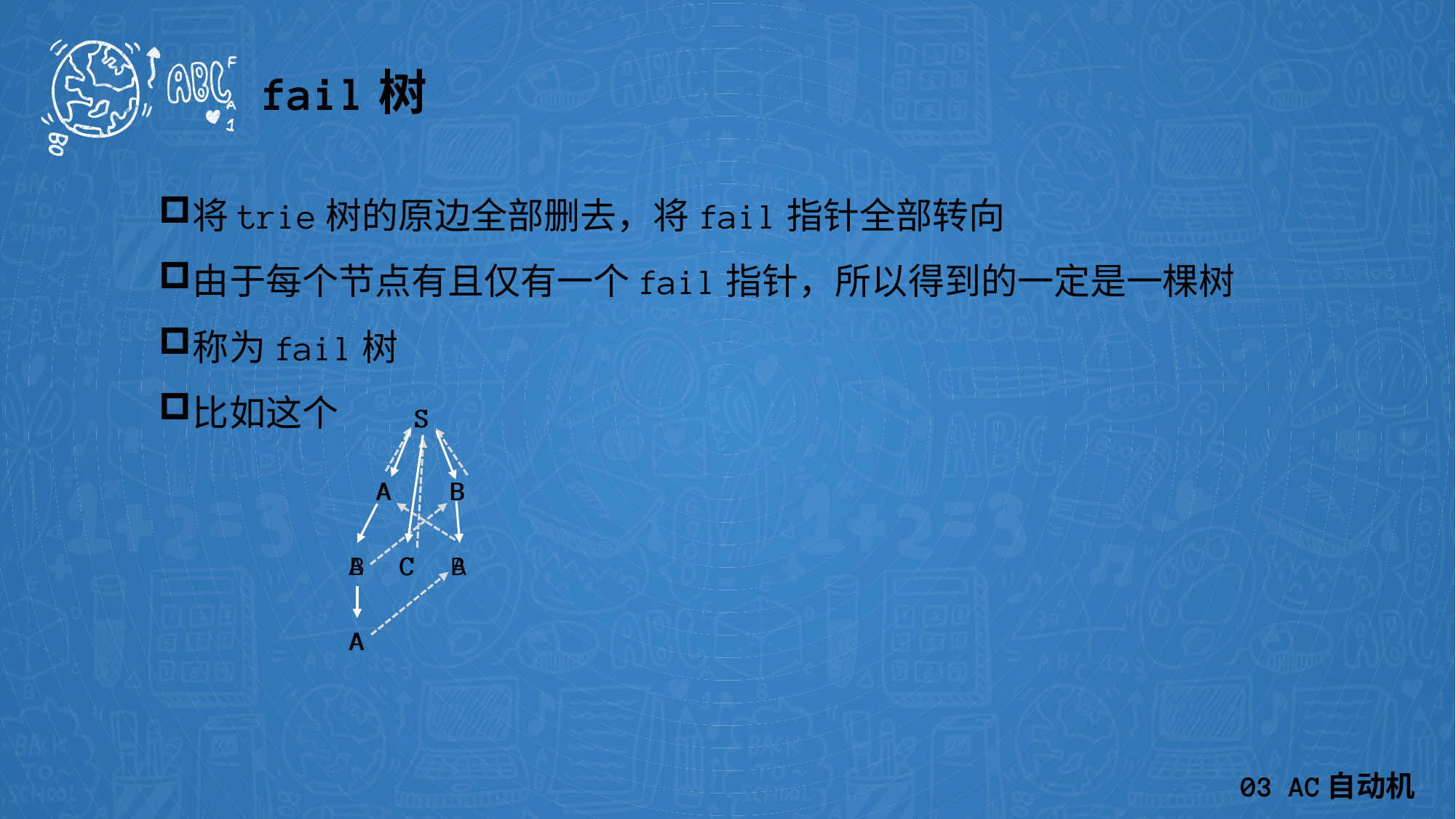

fail树
将trie树的原边全部删去，将fail指针全部转向
由于每个节点有且仅有一个fail指针，所以得到的一定是一棵树
称为fail树
比如这个
S
A
B
C
A
B
A
S
A
B
C
B
A
A
03 AC自动机